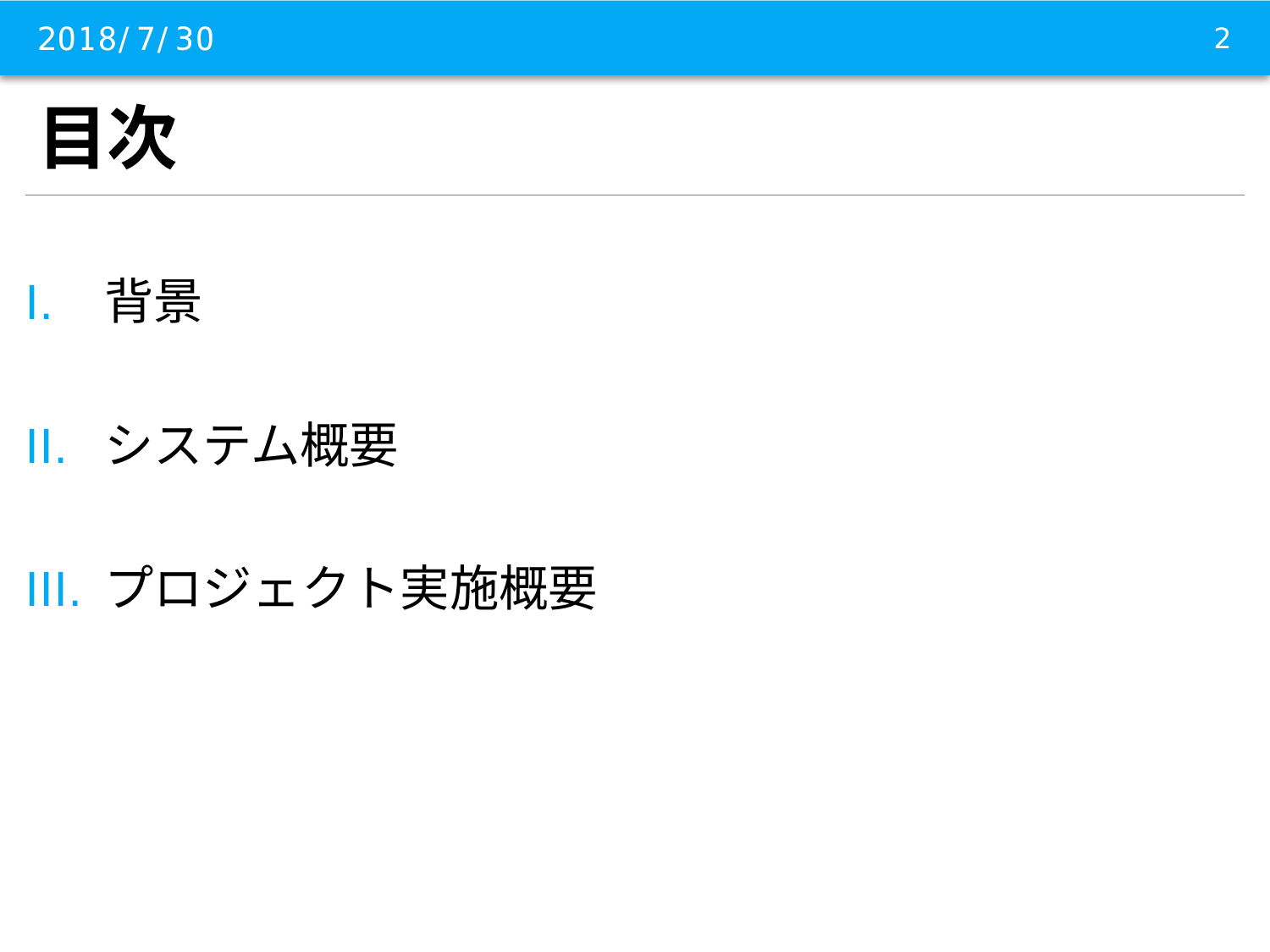

2018/7/30
2
# 目次
背景
システム概要
プロジェクト実施概要